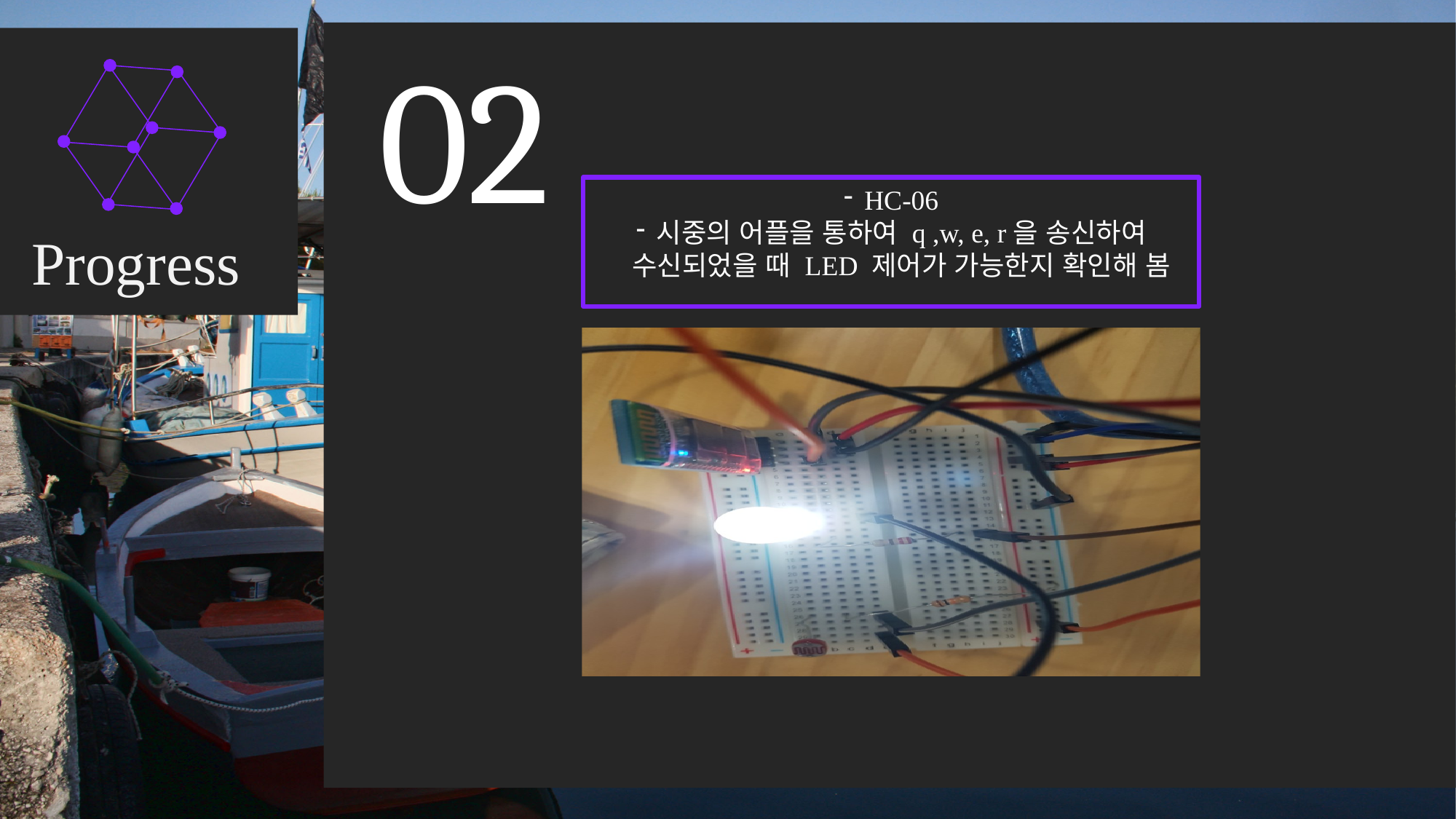

02

HC-06
시중의 어플을 통하여 q ,w, e, r을 송신하여 수신되었을 때 LED 제어가 가능한지 확인해 봄

Progress